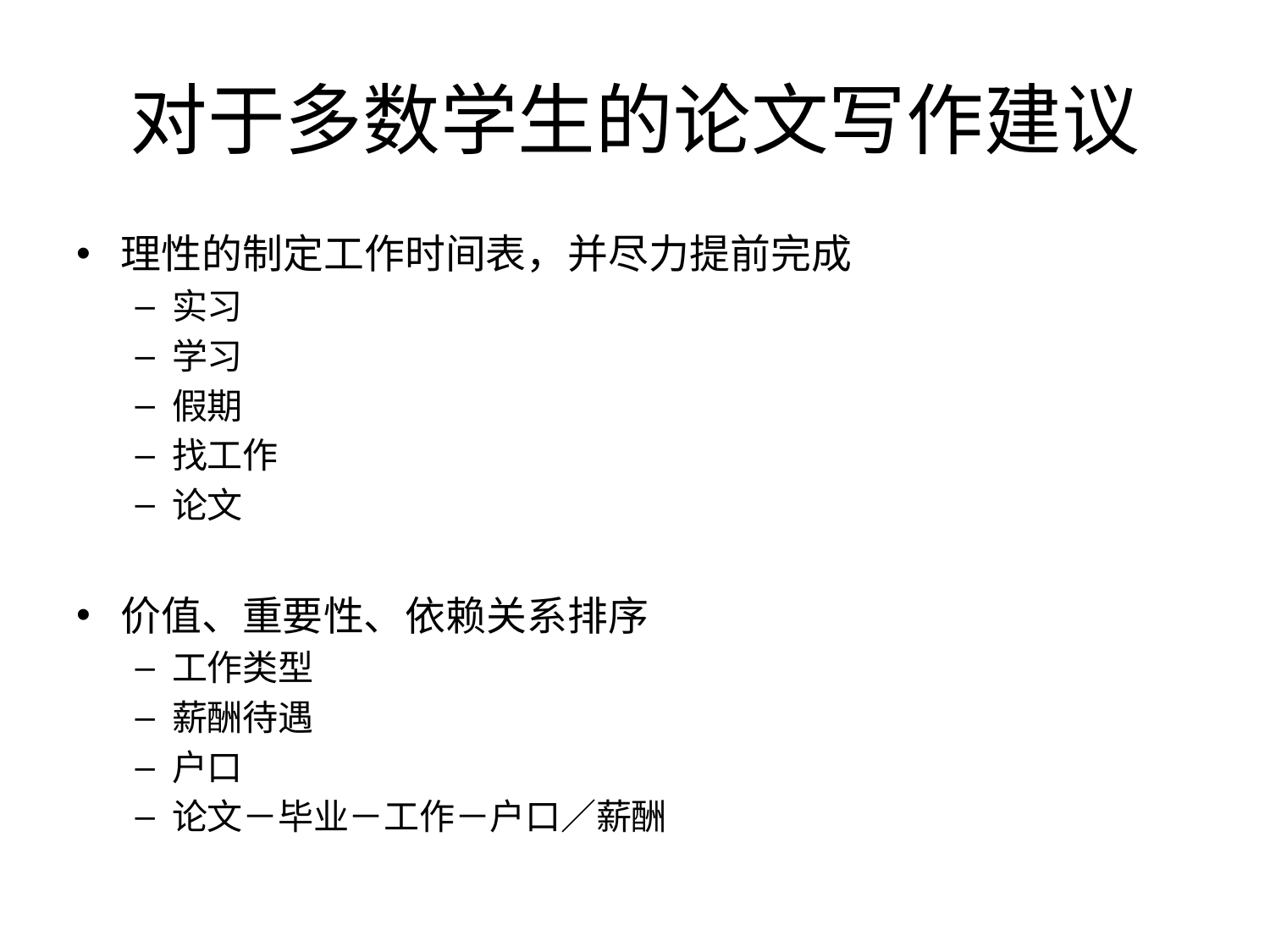

# 对于多数学生的论文写作建议
理性的制定工作时间表，并尽力提前完成
实习
学习
假期
找工作
论文

价值、重要性、依赖关系排序
工作类型
薪酬待遇
户口
论文－毕业－工作－户口／薪酬